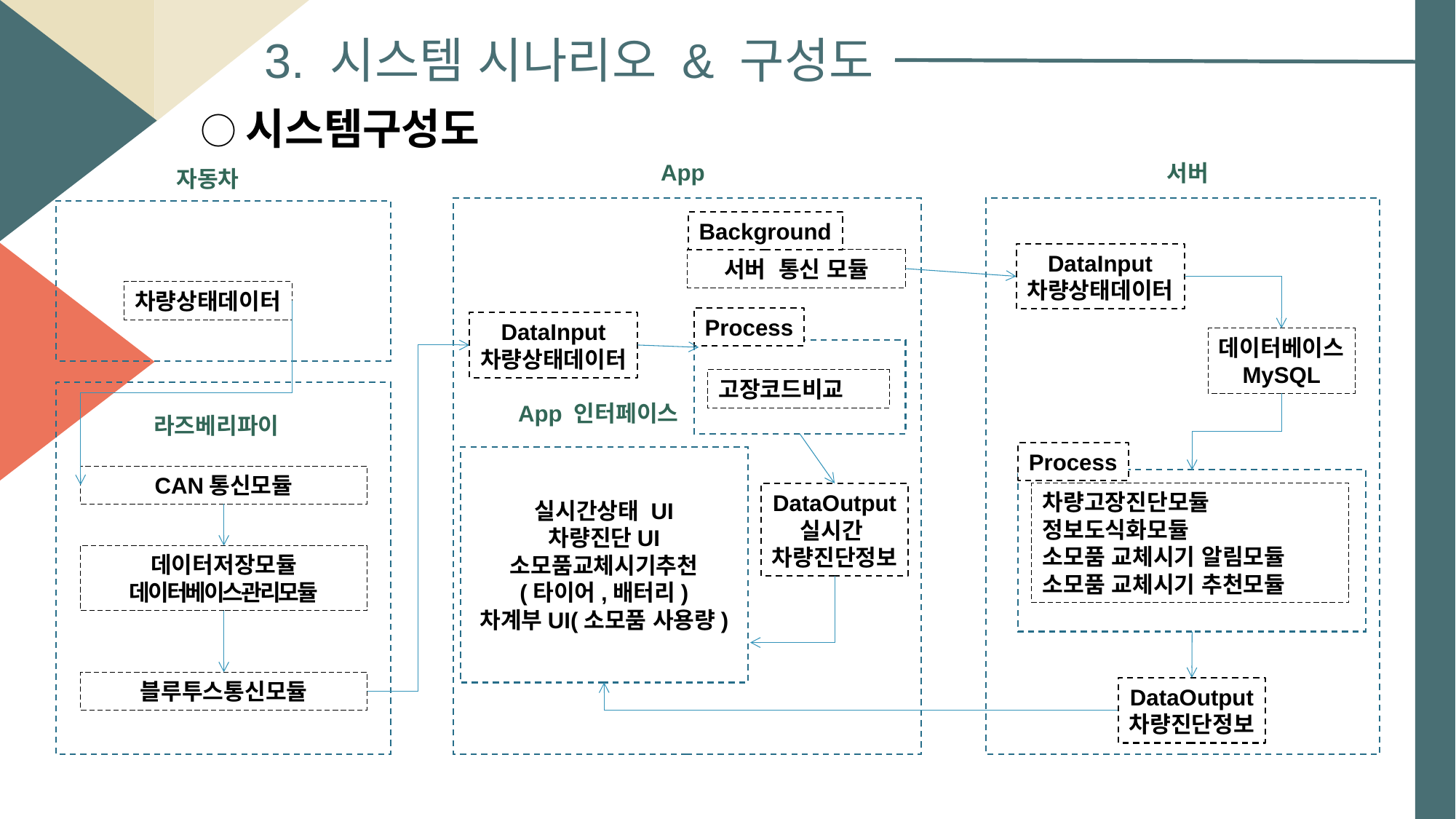

3. 시스템 시나리오 & 구성도
○시스템구성도

App
서버
자동차

Background
DataInput
차량상태데이터
서버  통신 모듈
차량상태데이터
Process
DataInput
차량상태데이터
데이터베이스
MySQL

고장코드비교

App 인터페이스
라즈베리파이
Process
실시간상태 UI
차량진단UI
소모품교체시기추천
(타이어,배터리)
차계부UI(소모품 사용량)
CAN통신모듈

차량고장진단모듈
정보도식화모듈
소모품 교체시기 알림모듈
소모품 교체시기 추천모듈
DataOutput
실시간
차량진단정보
데이터저장모듈
데이터베이스관리모듈
블루투스통신모듈
DataOutput
차량진단정보